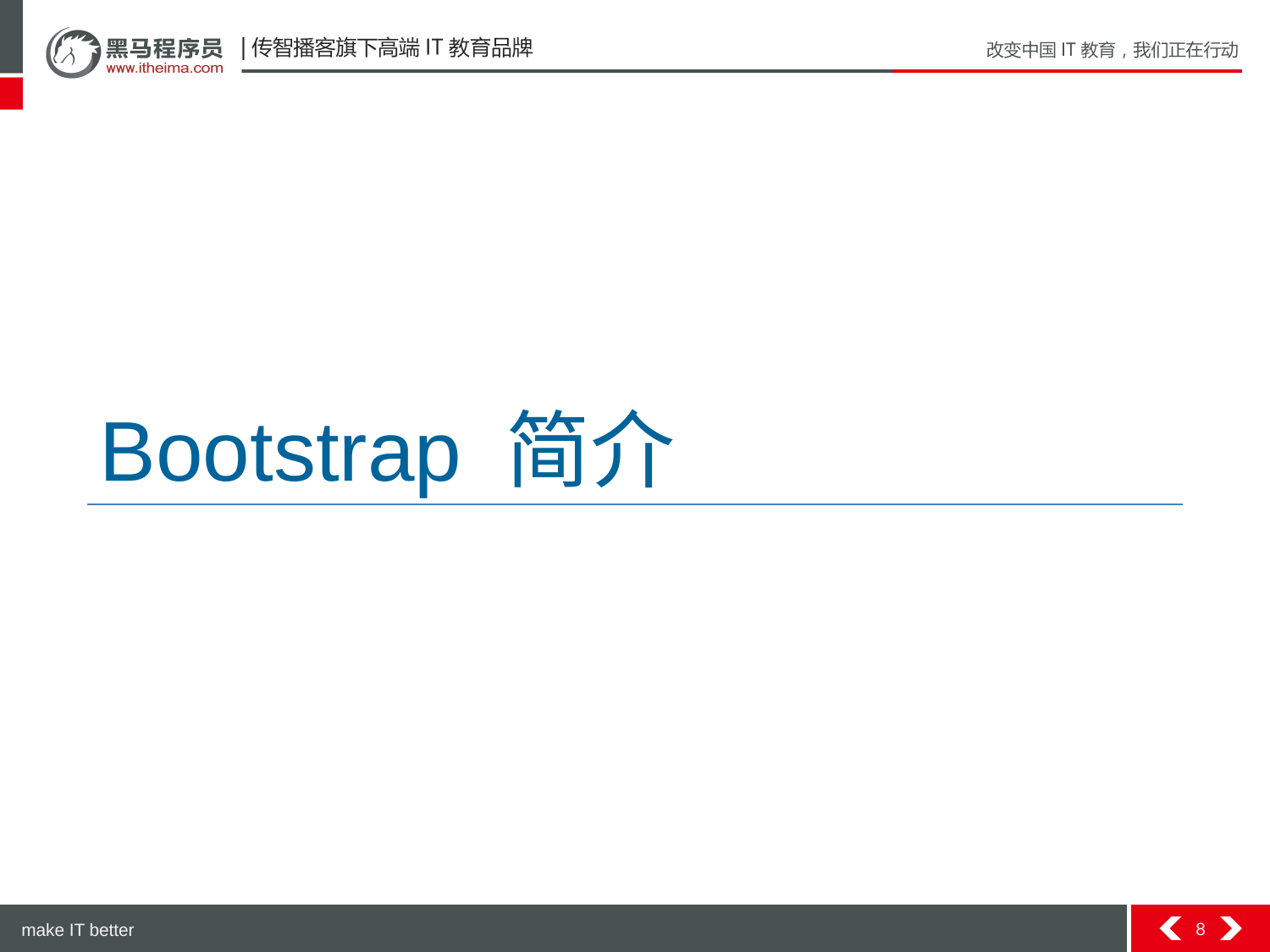

# Bootstrap 简介

8

make IT better